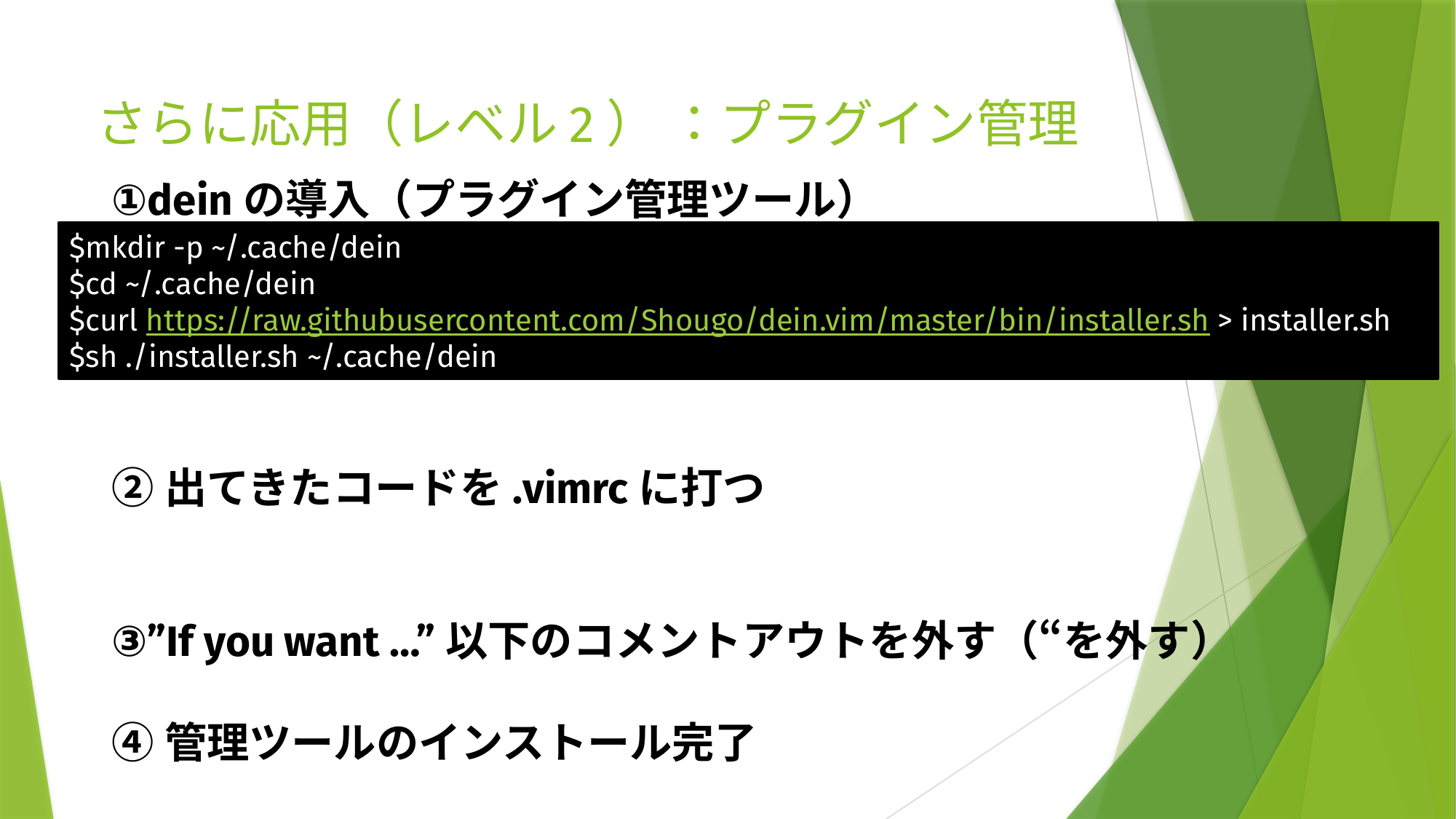

# さらに応用（レベル2） ：プラグイン管理
①deinの導入（プラグイン管理ツール）
$mkdir -p ~/.cache/dein
$cd ~/.cache/dein
$curl https://raw.githubusercontent.com/Shougo/dein.vim/master/bin/installer.sh > installer.sh
$sh ./installer.sh ~/.cache/dein

②出てきたコードを.vimrcに打つ

③”If you want …”以下のコメントアウトを外す（“を外す）

④管理ツールのインストール完了